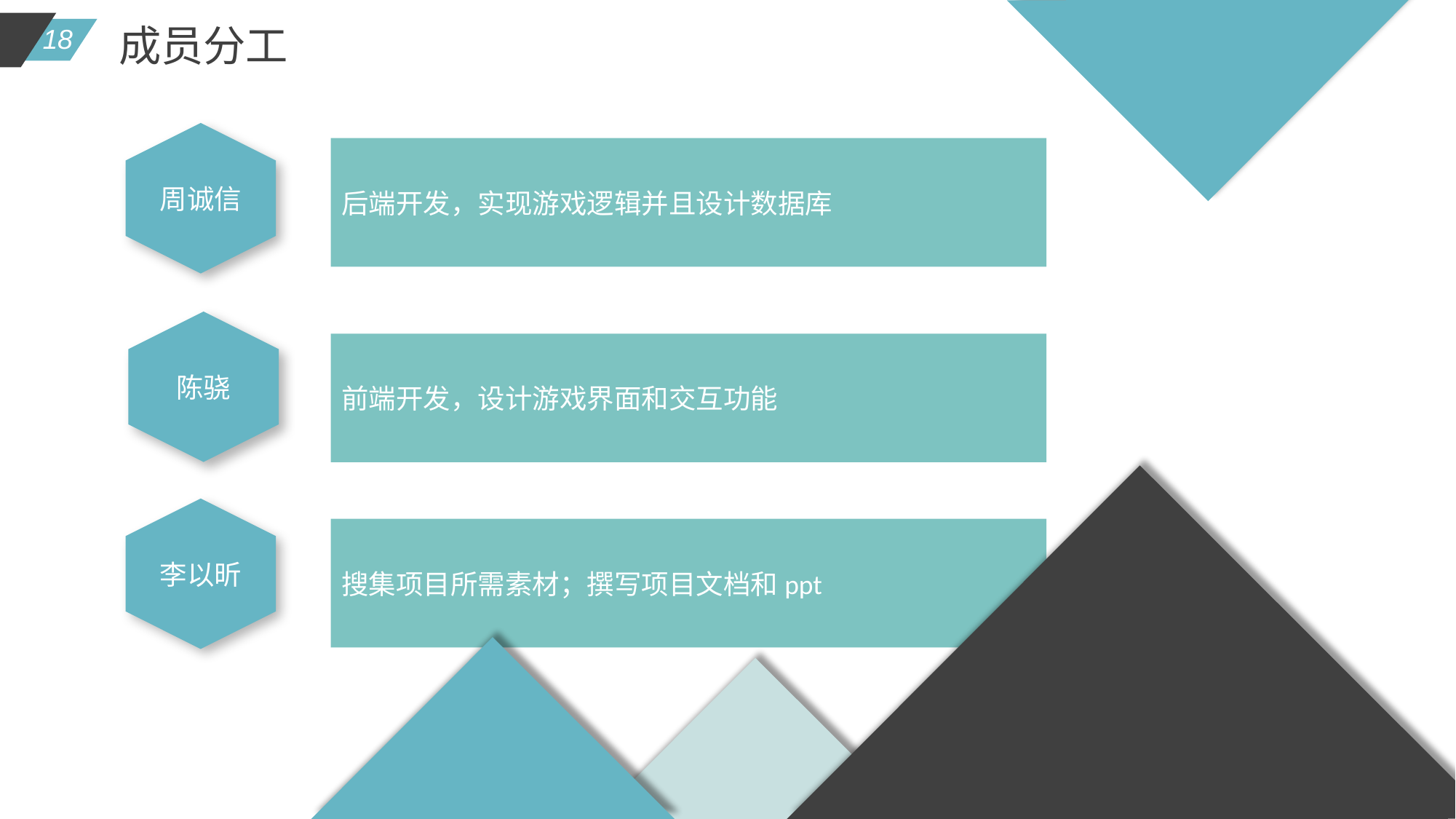

成员分工
周诚信
后端开发，实现游戏逻辑并且设计数据库

陈骁
前端开发，设计游戏界面和交互功能
李以昕
搜集项目所需素材；撰写项目文档和ppt